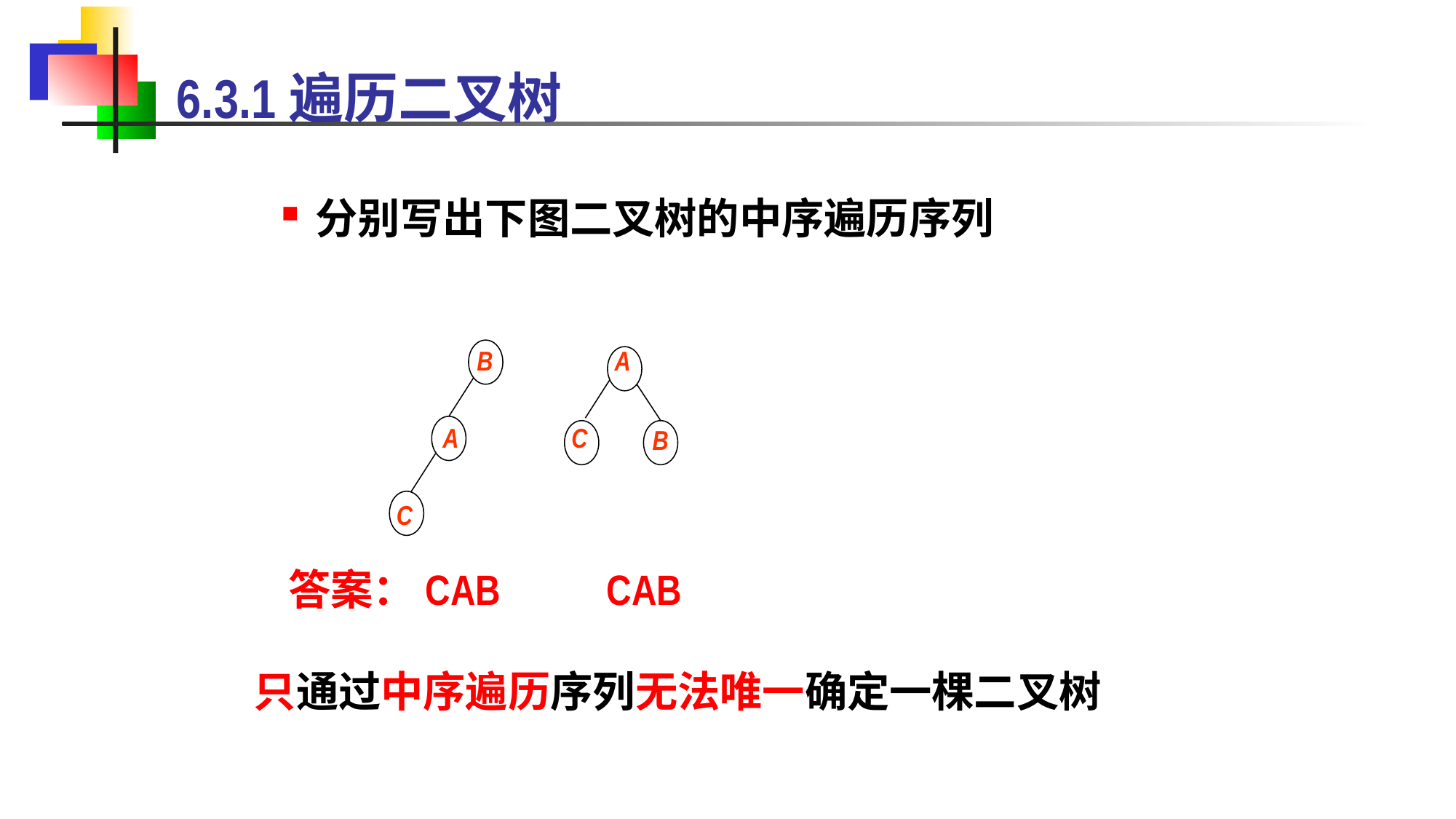

6.3.1遍历二叉树
分别写出下图二叉树的中序遍历序列
B
A
A
C

C

B

答案：CAB           CAB
只通过中序遍历序列无法唯一确定一棵二叉树